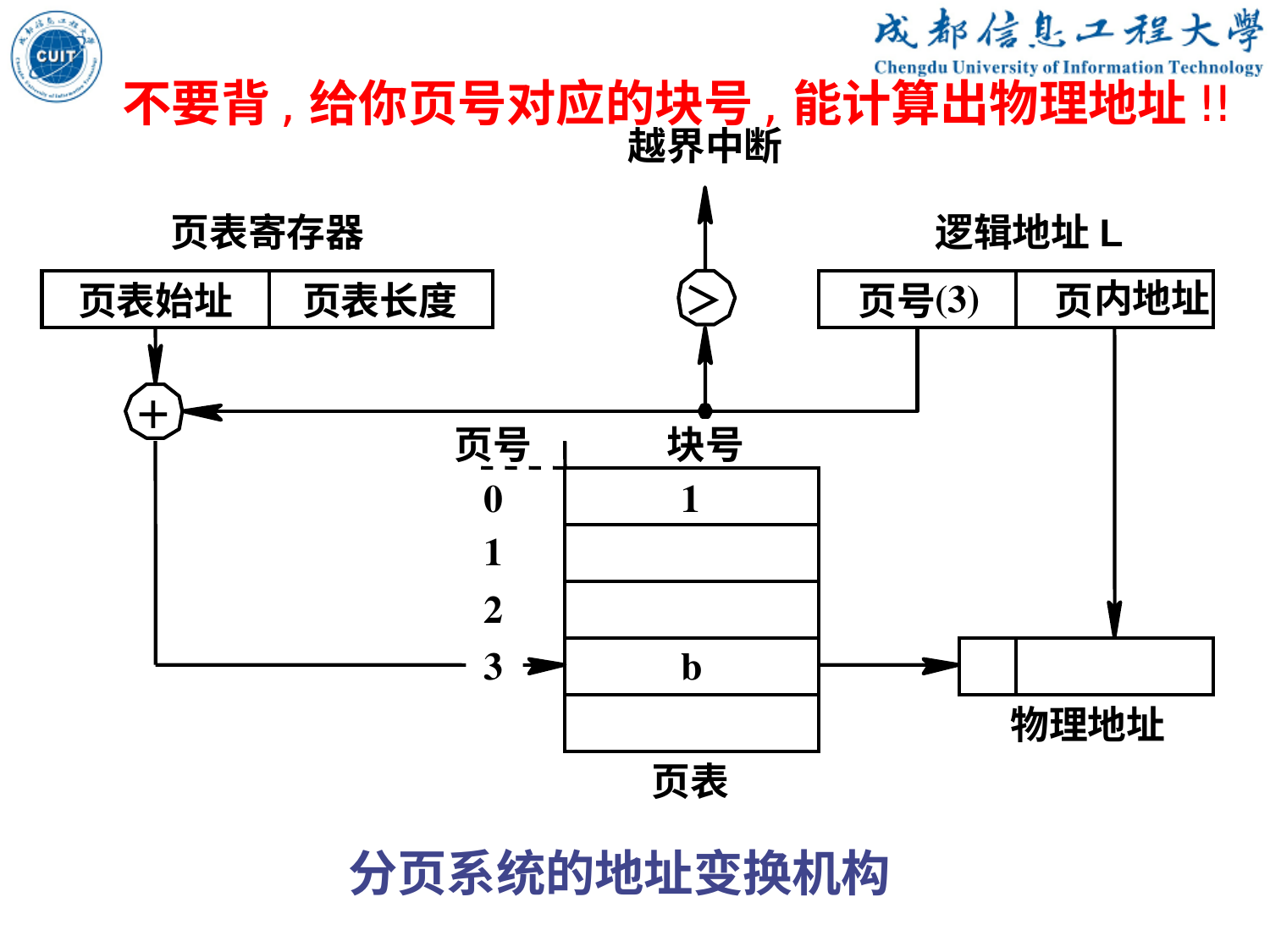

不要背,给你页号对应的块号,能计算出物理地址!!
越界中断

页表寄存器
逻辑地址L

(3)
内地址
页表始址
页表长度
＞
页号
页

＋

页号
块号

0
1

1

2

3
b

物理地址
页表
分页系统的地址变换机构